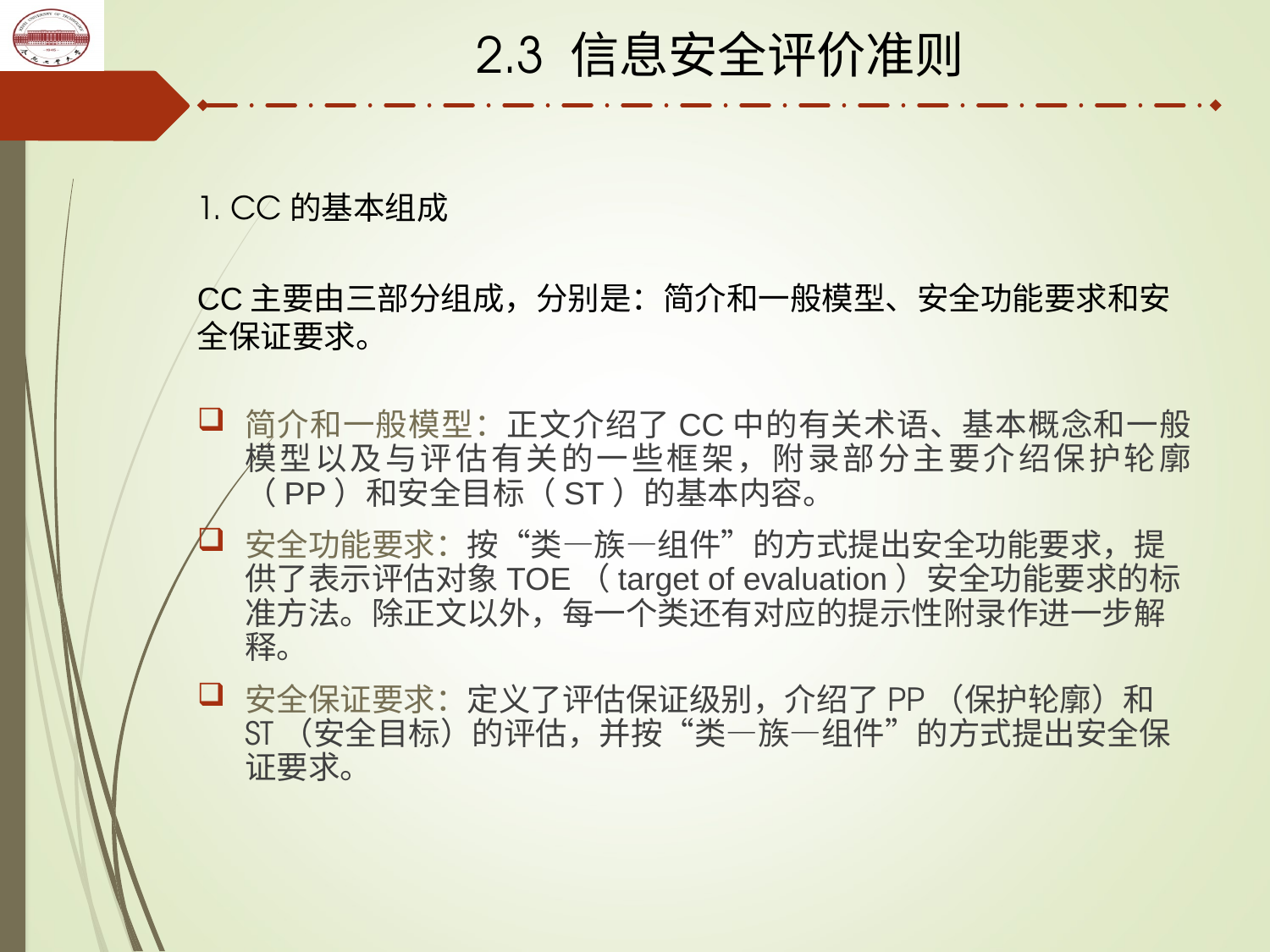

2.3 信息安全评价准则
1. CC的基本组成
CC主要由三部分组成，分别是：简介和一般模型、安全功能要求和安全保证要求。
简介和一般模型：正文介绍了CC中的有关术语、基本概念和一般模型以及与评估有关的一些框架，附录部分主要介绍保护轮廓（PP）和安全目标（ST）的基本内容。
安全功能要求：按“类—族—组件”的方式提出安全功能要求，提供了表示评估对象TOE（target of evaluation）安全功能要求的标准方法。除正文以外，每一个类还有对应的提示性附录作进一步解释。
安全保证要求：定义了评估保证级别，介绍了PP（保护轮廓）和ST（安全目标）的评估，并按“类—族—组件”的方式提出安全保证要求。